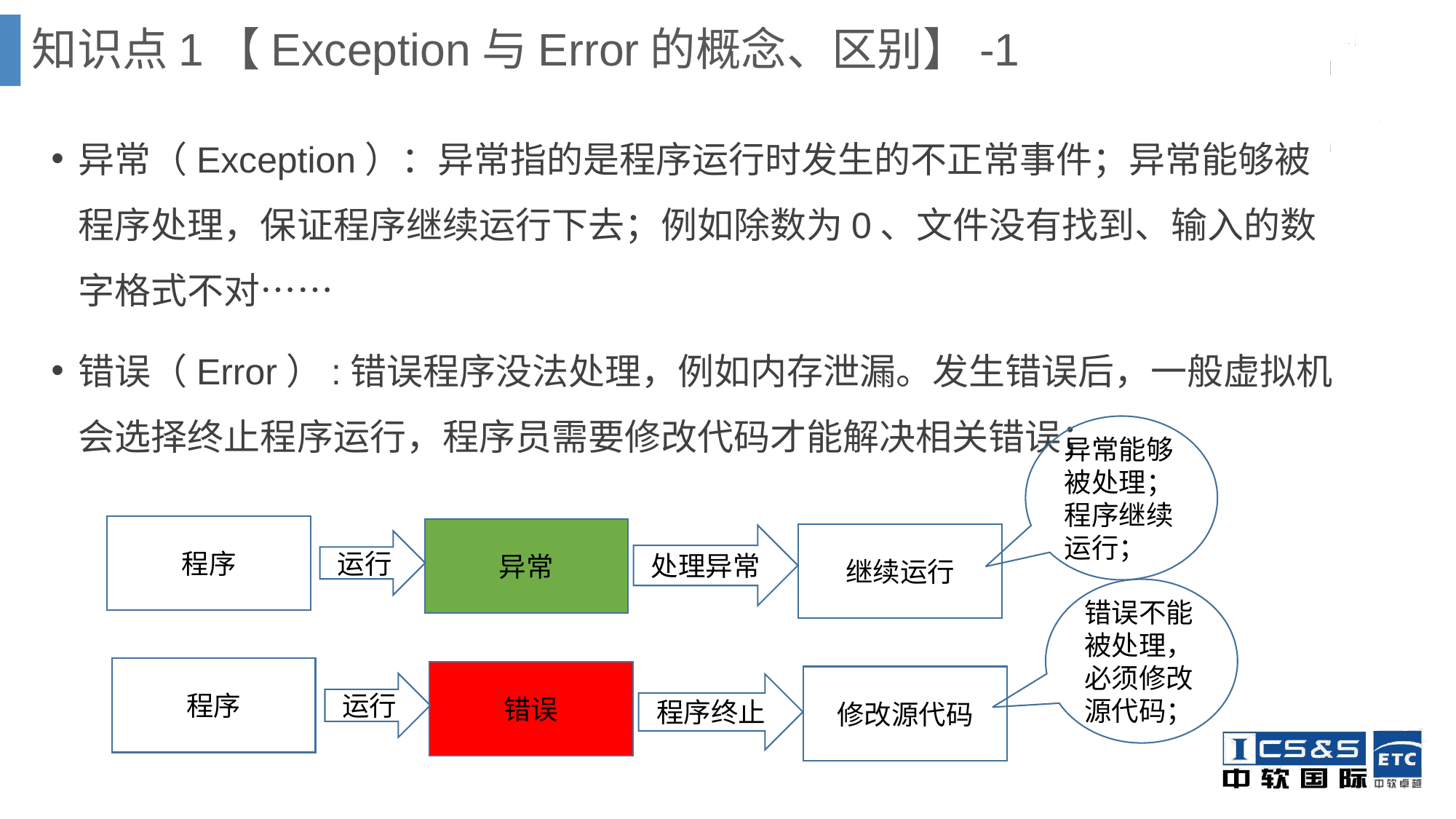

知识点1【Exception与Error的概念、区别】-1
异常（Exception）：异常指的是程序运行时发生的不正常事件；异常能够被程序处理，保证程序继续运行下去；例如除数为0、文件没有找到、输入的数字格式不对……
错误（Error）:错误程序没法处理，例如内存泄漏。发生错误后，一般虚拟机会选择终止程序运行，程序员需要修改代码才能解决相关错误；
异常能够被处理；程序继续运行；
程序
异常
继续运行
处理异常
运行
错误不能被处理，必须修改源代码；
程序
错误
修改源代码
运行
程序终止